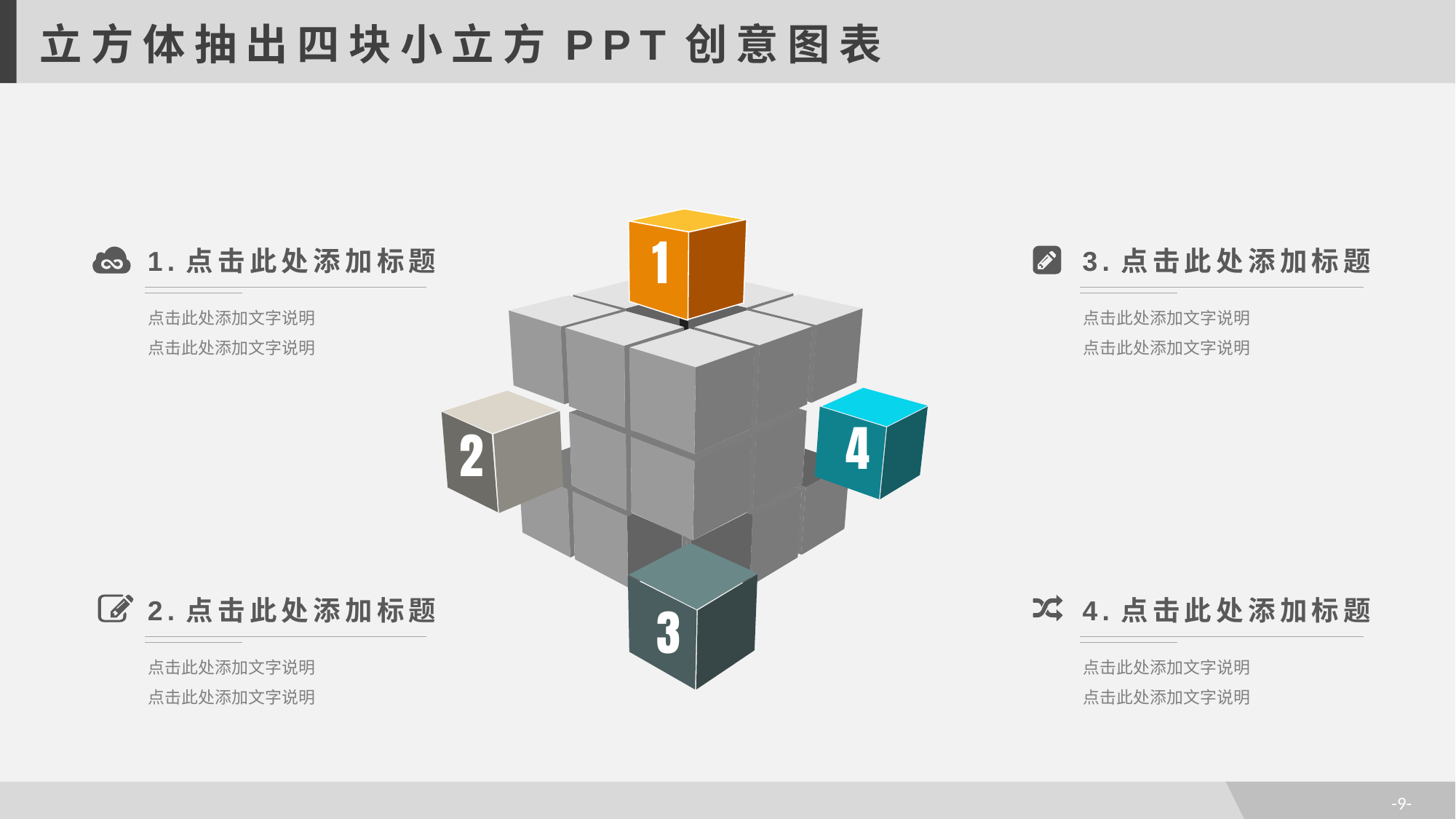

立方体抽出四块小立方PPT创意图表

1
1.点击此处添加标题

点击此处添加文字说明
点击此处添加文字说明
3.点击此处添加标题

点击此处添加文字说明
点击此处添加文字说明
4
2
2.点击此处添加标题

点击此处添加文字说明
点击此处添加文字说明
4.点击此处添加标题

点击此处添加文字说明
点击此处添加文字说明
3
-9-